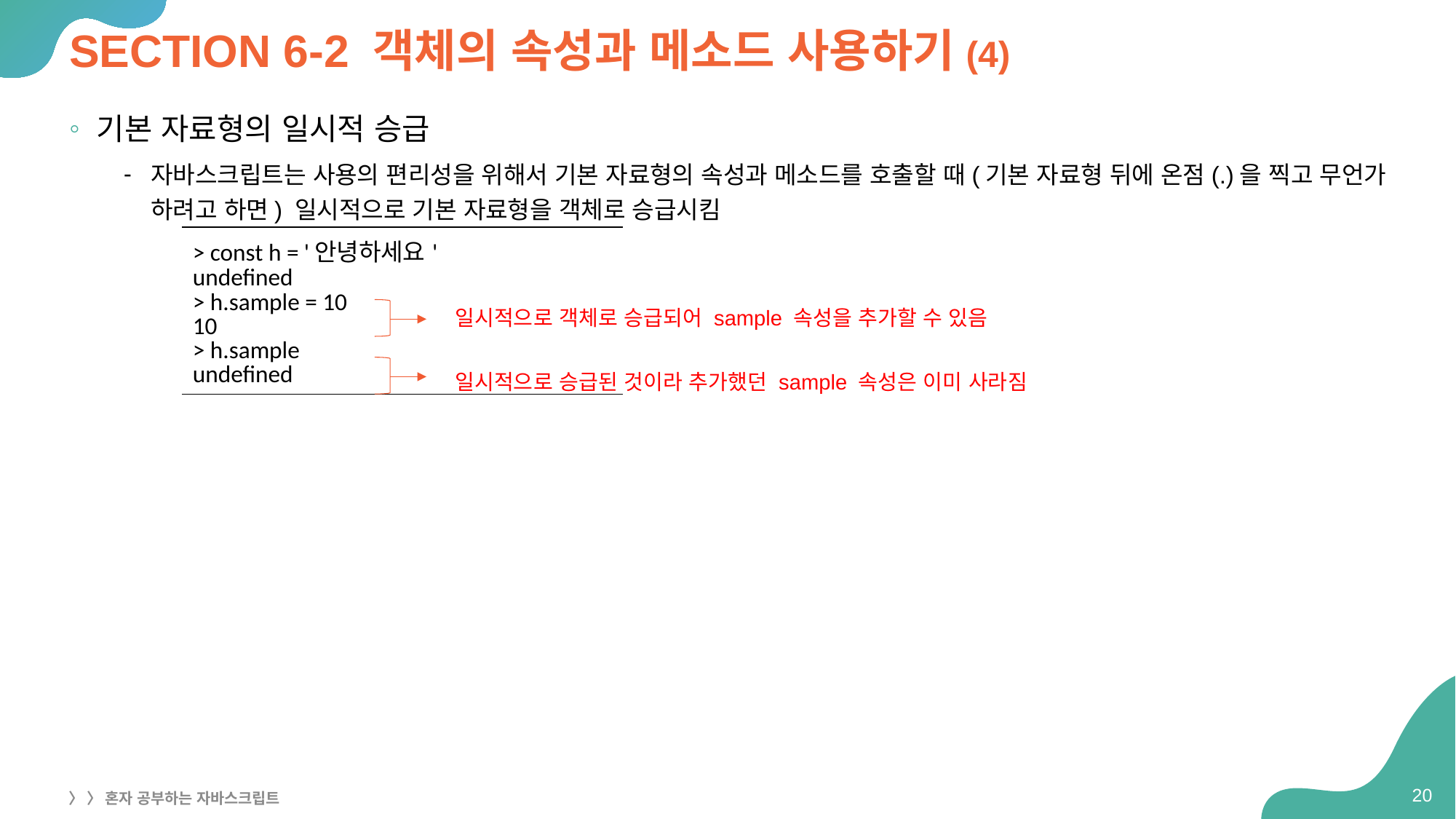

# SECTION 6-2 객체의 속성과 메소드 사용하기(4)
기본 자료형의 일시적 승급
자바스크립트는 사용의 편리성을 위해서 기본 자료형의 속성과 메소드를 호출할 때(기본 자료형 뒤에 온점(.)을 찍고 무언가 하려고 하면) 일시적으로 기본 자료형을 객체로 승급시킴

| > const h = '안녕하세요' undefined > h.sample = 10 10 > h.sample undefined |
| --- |

일시적으로 객체로 승급되어 sample 속성을 추가할 수 있음

일시적으로 승급된 것이라 추가했던 sample 속성은 이미 사라짐
20
〉 〉 혼자 공부하는 자바스크립트